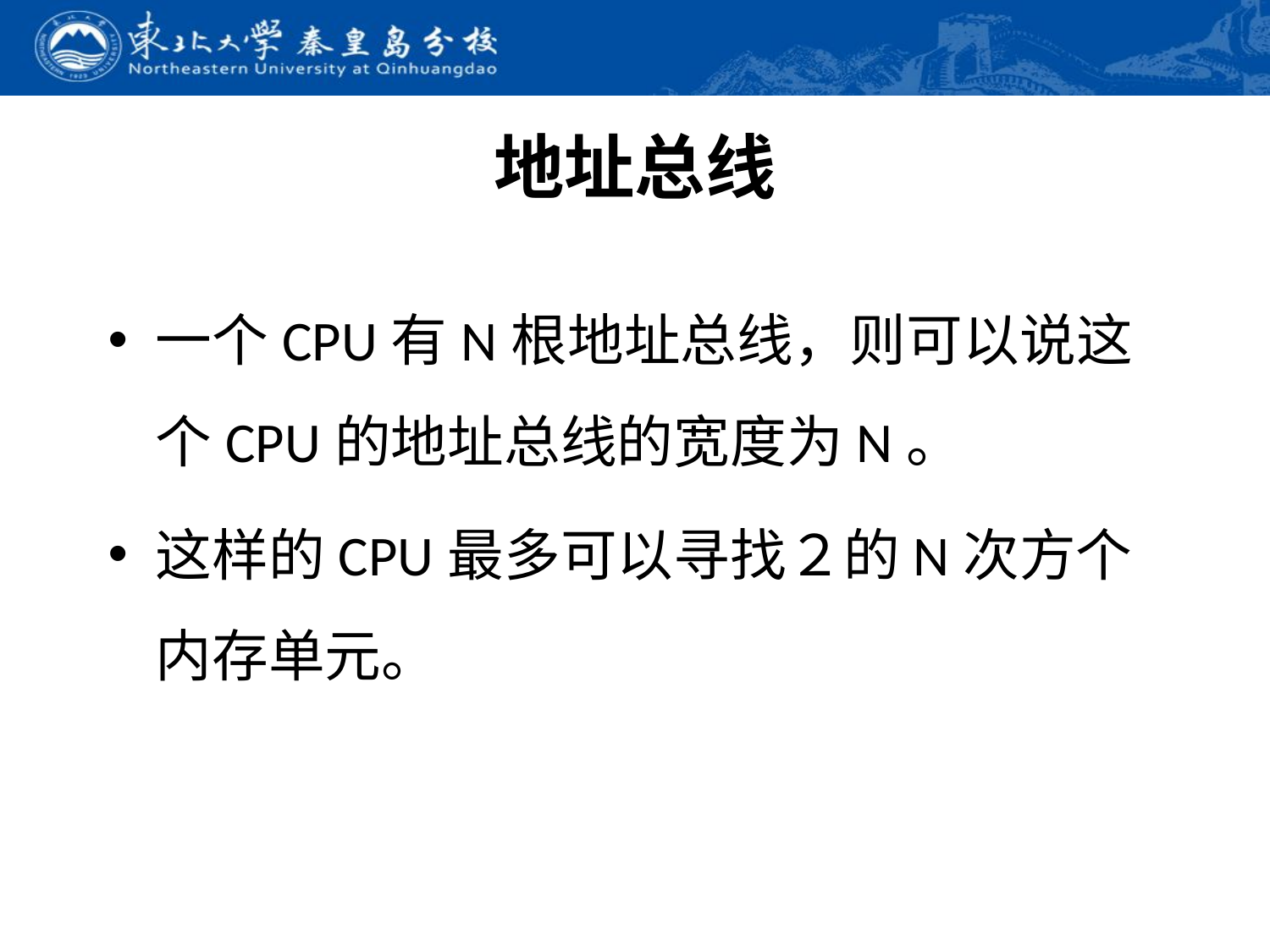

# 地址总线
一个CPU有N根地址总线，则可以说这个CPU的地址总线的宽度为N。
这样的CPU最多可以寻找２的N次方个内存单元。